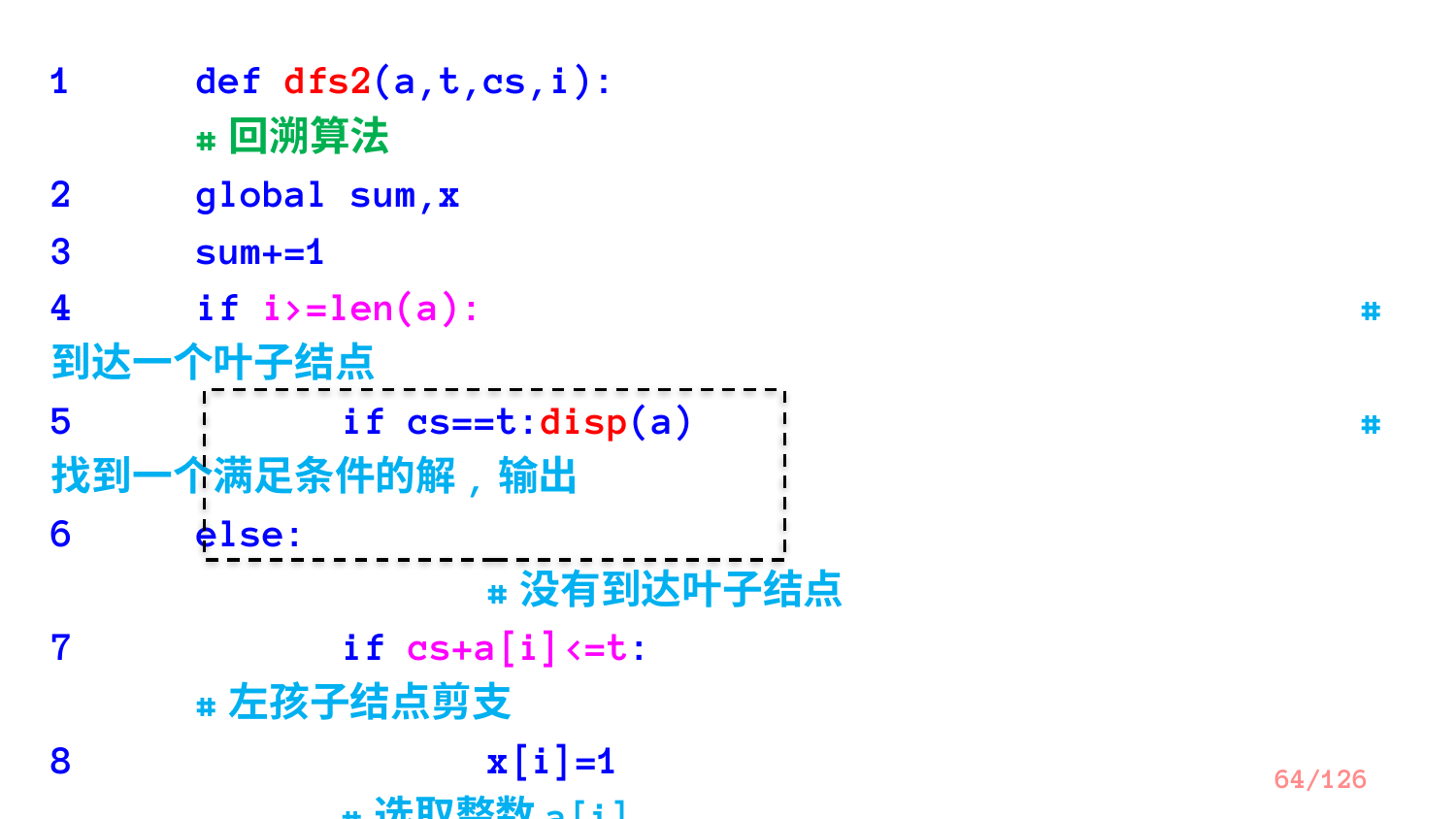

1	def dfs2(a,t,cs,i): 						#回溯算法
2   	global sum,x
3   	sum+=1
4   	if i>=len(a):							#到达一个叶子结点
5    		if cs==t:disp(a)					#找到一个满足条件的解,输出
6   	else:											#没有到达叶子结点
7    		if cs+a[i]<=t:						#左孩子结点剪支
8      		x[i]=1								#选取整数a[i]
9        	dfs2(a,t,cs+a[i],i+1)
10      x[i]=0									#不选取整数a[i]
11      dfs2(a,t,cs,i+1)

64/126